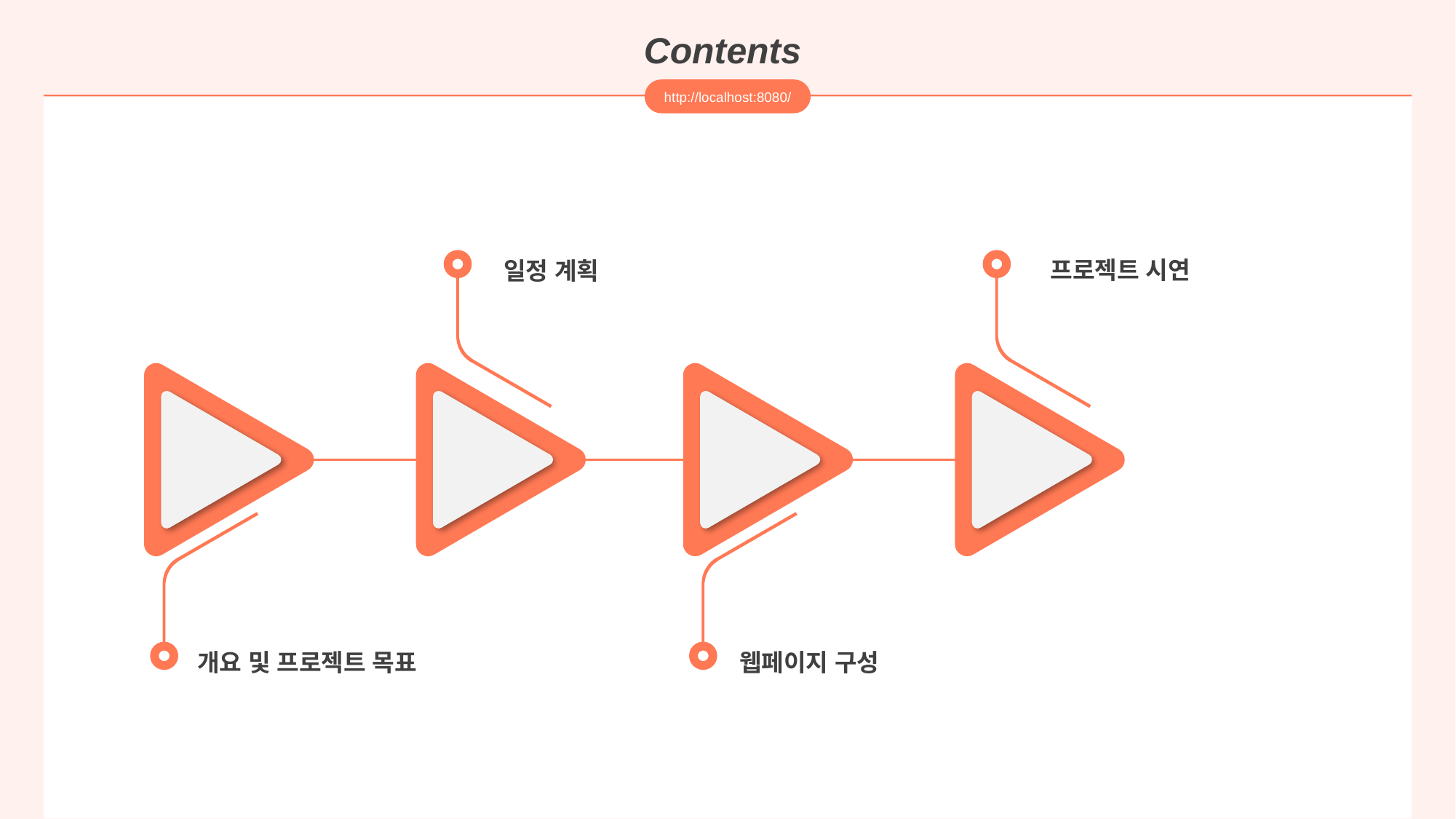

Contents
http://localhost:8080/

프로젝트 시연
일정 계획

웹페이지 구성
개요 및 프로젝트 목표